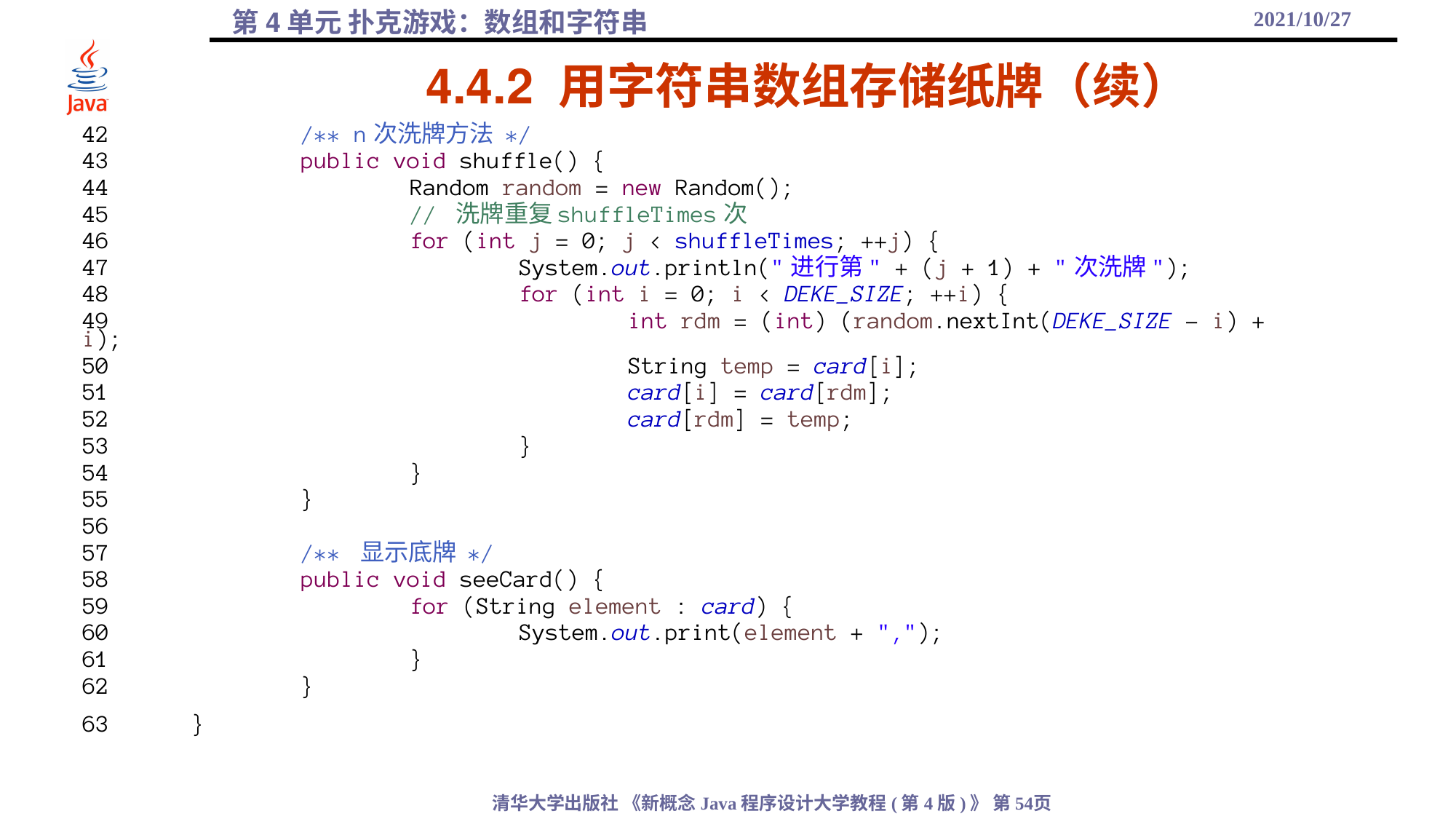

2021/10/27
# 4.4.2 用字符串数组存储纸牌（续）
42		/** n次洗牌方法 */
43		public void shuffle() {
44			Random random = new Random();
45			// 洗牌重复shuffleTimes次
46			for (int j = 0; j < shuffleTimes; ++j) {
47				System.out.println("进行第" + (j + 1) + "次洗牌");
48				for (int i = 0; i < DEKE_SIZE; ++i) {
49					int rdm = (int) (random.nextInt(DEKE_SIZE - i) + i);
50					String temp = card[i];
51					card[i] = card[rdm];
52					card[rdm] = temp;
53				}
54			}
55		}
56
57		/** 显示底牌 */
58		public void seeCard() {
59			for (String element : card) {
60				System.out.print(element + ",");
61			}
62		}
63	}